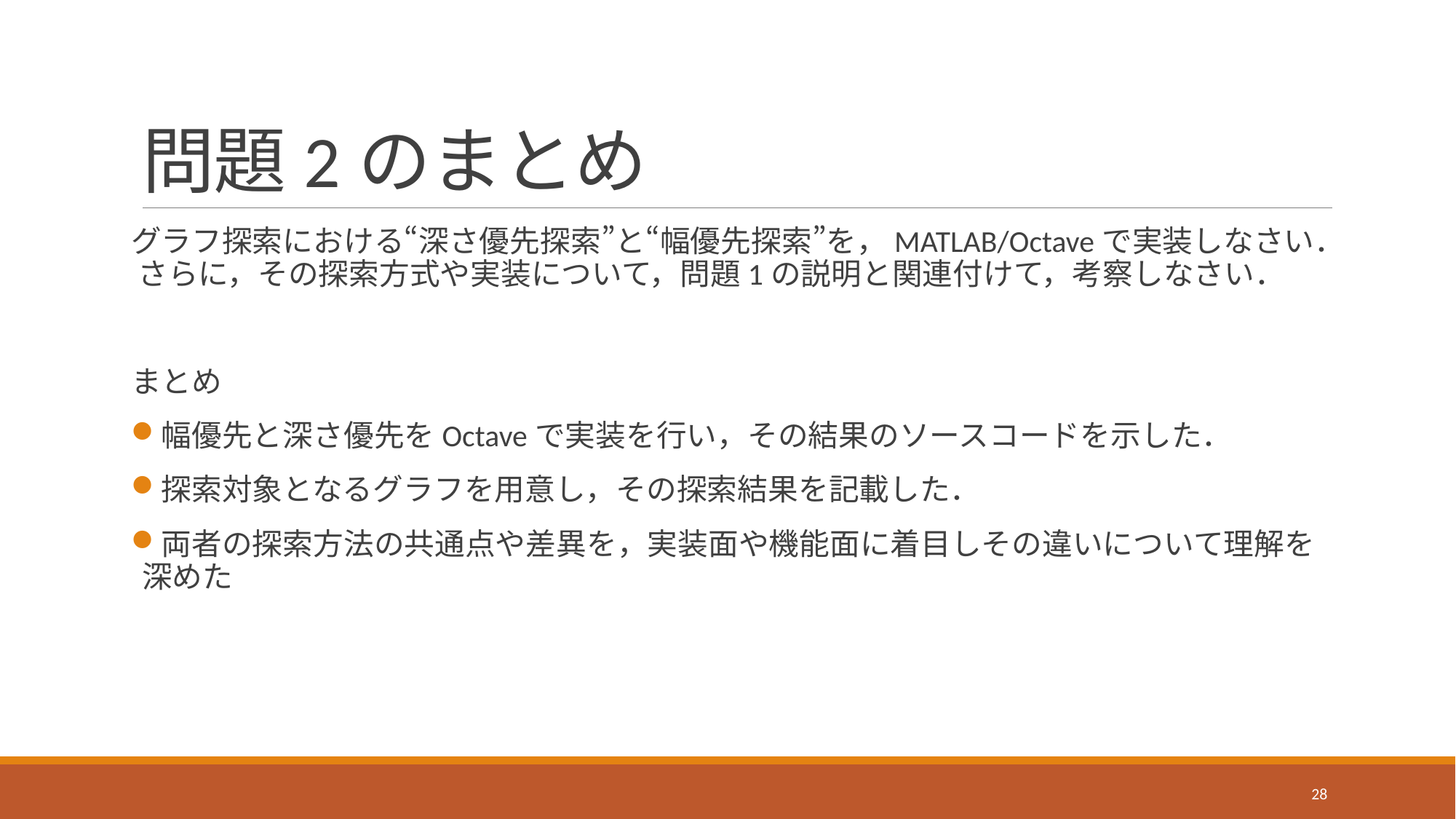

# 問題2のまとめ
グラフ探索における“深さ優先探索”と“幅優先探索”を，MATLAB/Octaveで実装しなさい． さらに，その探索方式や実装について，問題1の説明と関連付けて，考察しなさい．

まとめ
幅優先と深さ優先をOctaveで実装を行い，その結果のソースコードを示した．
探索対象となるグラフを用意し，その探索結果を記載した．
両者の探索方法の共通点や差異を，実装面や機能面に着目しその違いについて理解を深めた
28